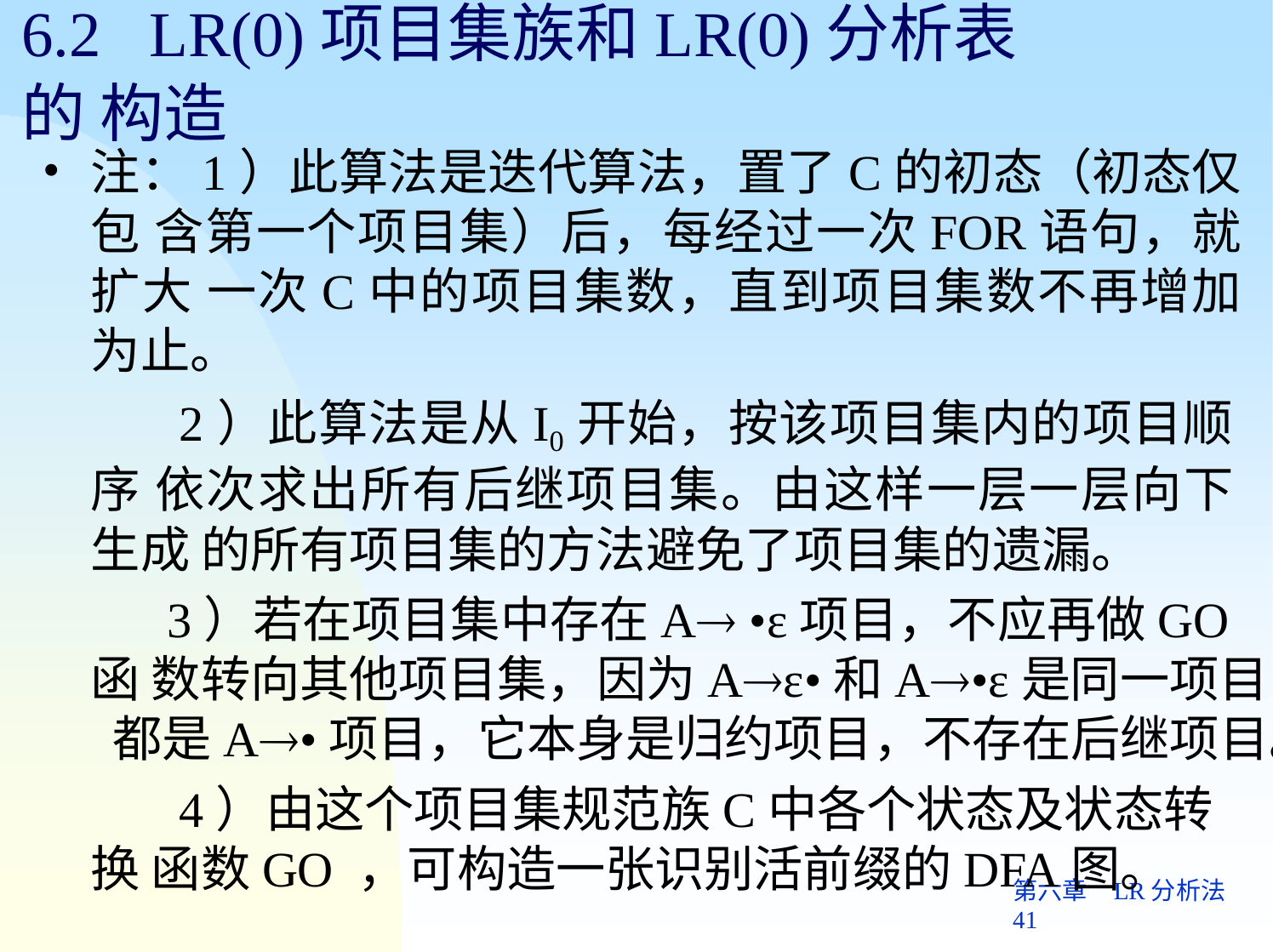

# 6.2	LR(0)项目集族和LR(0)分析表的 构造
注：1）此算法是迭代算法，置了C的初态（初态仅包 含第一个项目集）后，每经过一次FOR语句，就扩大 一次C中的项目集数，直到项目集数不再增加为止。
2）此算法是从I0开始，按该项目集内的项目顺序 依次求出所有后继项目集。由这样一层一层向下生成 的所有项目集的方法避免了项目集的遗漏。
3）若在项目集中存在A→ •ε项目，不应再做GO函 数转向其他项目集，因为A→ε•和A→•ε是同一项目，  都是A→•项目，它本身是归约项目，不存在后继项目。
4）由这个项目集规范族C中各个状态及状态转换 函数GO ，可构造一张识别活前缀的DFA图。
第六章	LR分析法 41